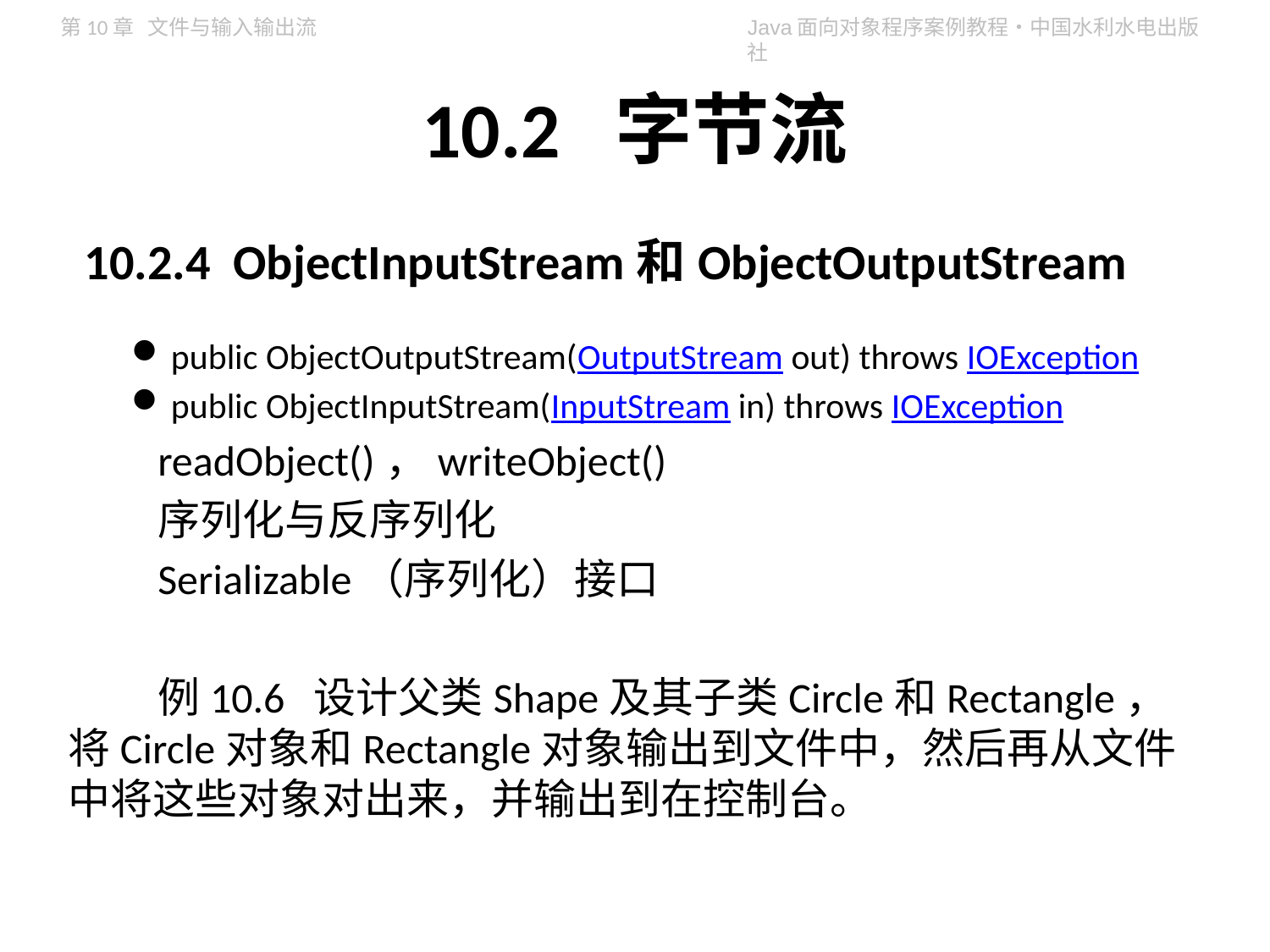

# 10.2  字节流
10.2.4  ObjectInputStream和ObjectOutputStream
public ObjectOutputStream(OutputStream out) throws IOException
public ObjectInputStream(InputStream in) throws IOException
readObject()，writeObject()
序列化与反序列化
Serializable（序列化）接口

例10.6  设计父类Shape及其子类Circle和Rectangle，将Circle对象和Rectangle对象输出到文件中，然后再从文件中将这些对象对出来，并输出到在控制台。